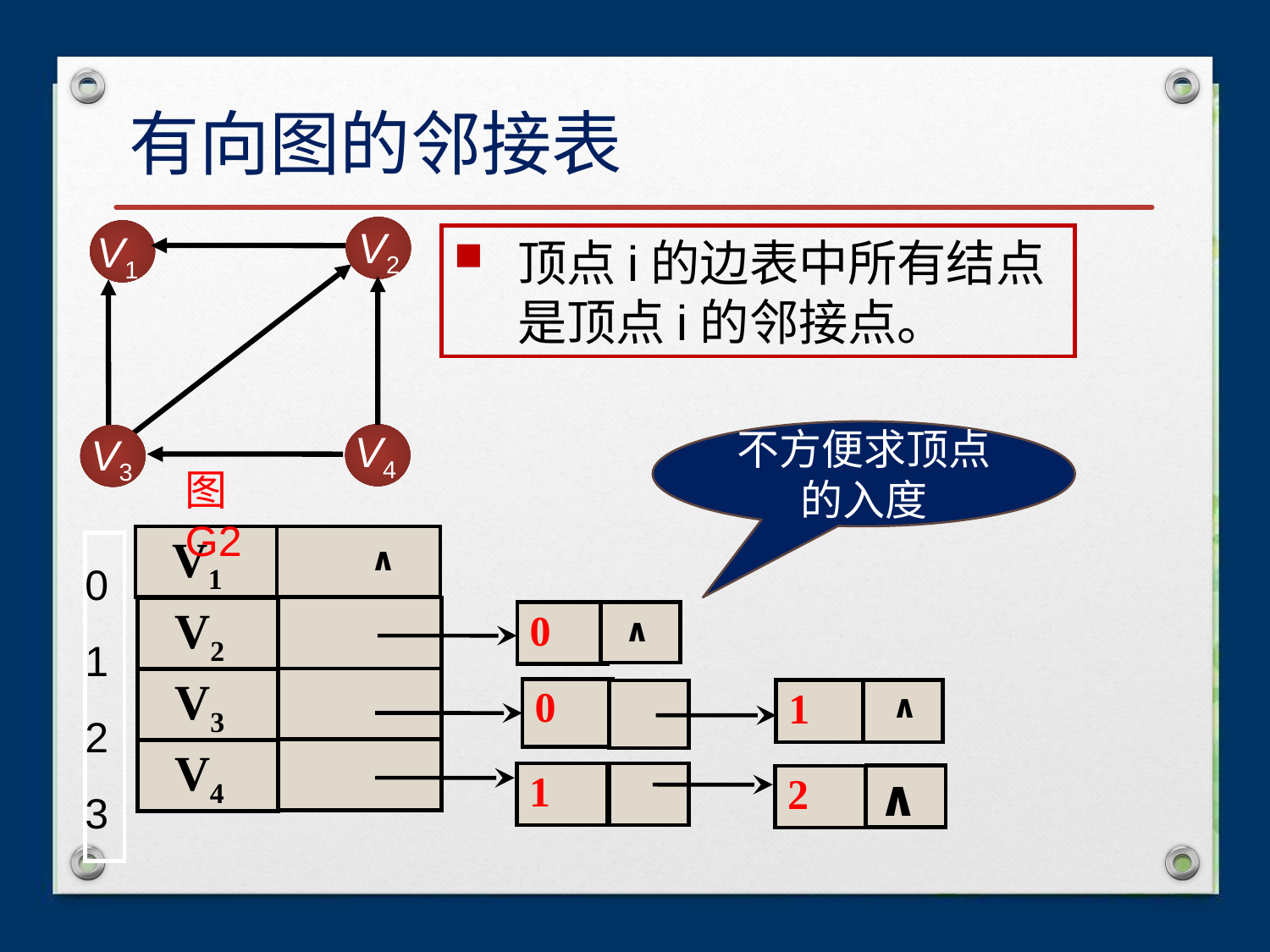

# 有向图的邻接表

V2

V1

V4

V3

顶点i的边表中所有结点是顶点i的邻接点。
不方便求顶点的入度
图G2
  V1

0
1
2
3

  V2
0

  V3
0

  V4
1

∧
2

∧
∧
1
∧